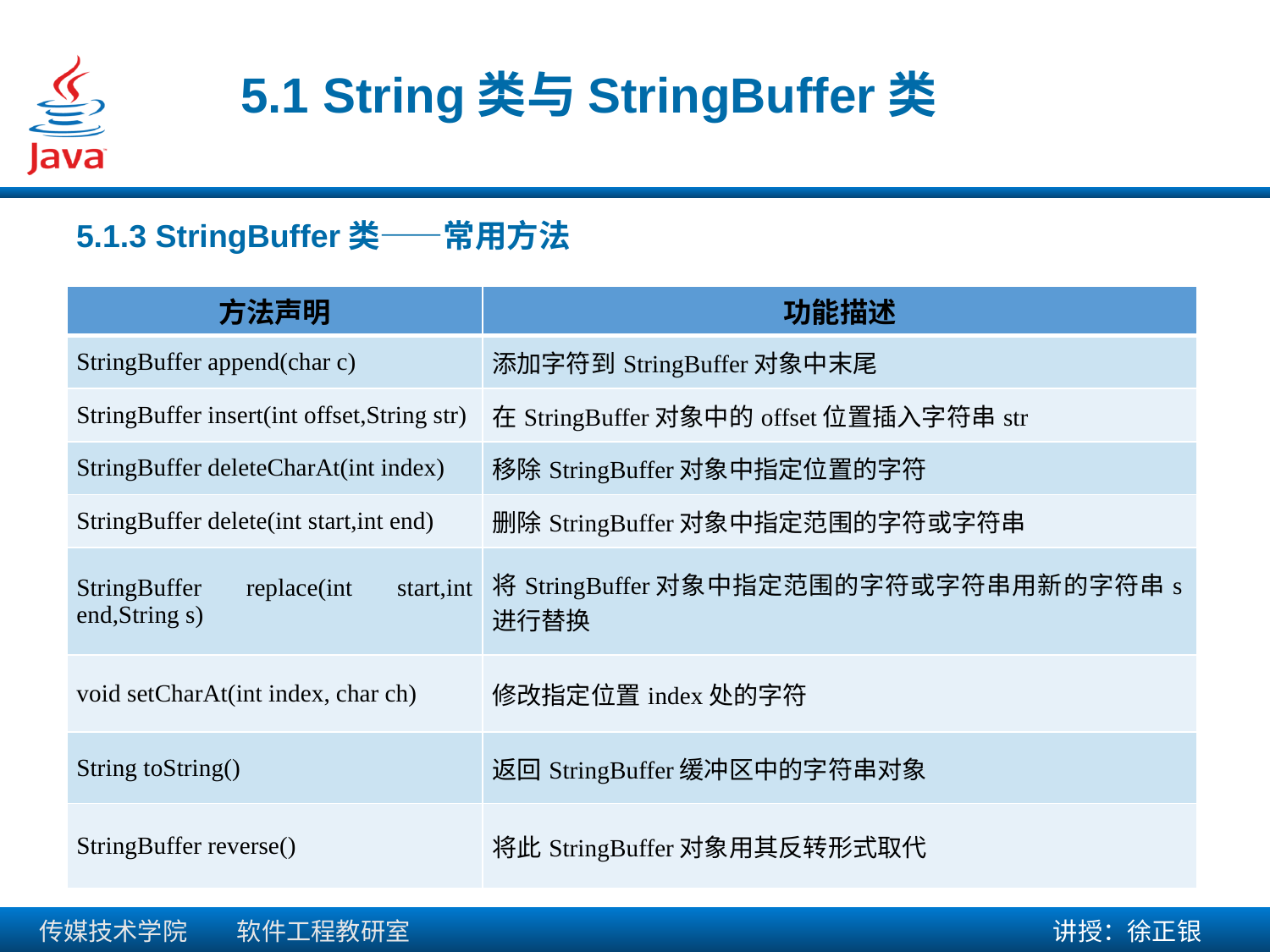

5.1 String类与StringBuffer类
5.1.3 StringBuffer类——常用方法
| 方法声明 | 功能描述 |
| --- | --- |
| StringBuffer append(char c) | 添加字符到StringBuffer对象中末尾 |
| StringBuffer insert(int offset,String str) | 在StringBuffer对象中的offset位置插入字符串str |
| StringBuffer deleteCharAt(int index) | 移除StringBuffer对象中指定位置的字符 |
| StringBuffer delete(int start,int end) | 删除StringBuffer对象中指定范围的字符或字符串 |
| StringBuffer replace(int start,int end,String s) | 将StringBuffer对象中指定范围的字符或字符串用新的字符串s进行替换 |
| void setCharAt(int index, char ch) | 修改指定位置index处的字符 |
| String toString() | 返回StringBuffer缓冲区中的字符串对象 |
| StringBuffer reverse() | 将此StringBuffer对象用其反转形式取代 |